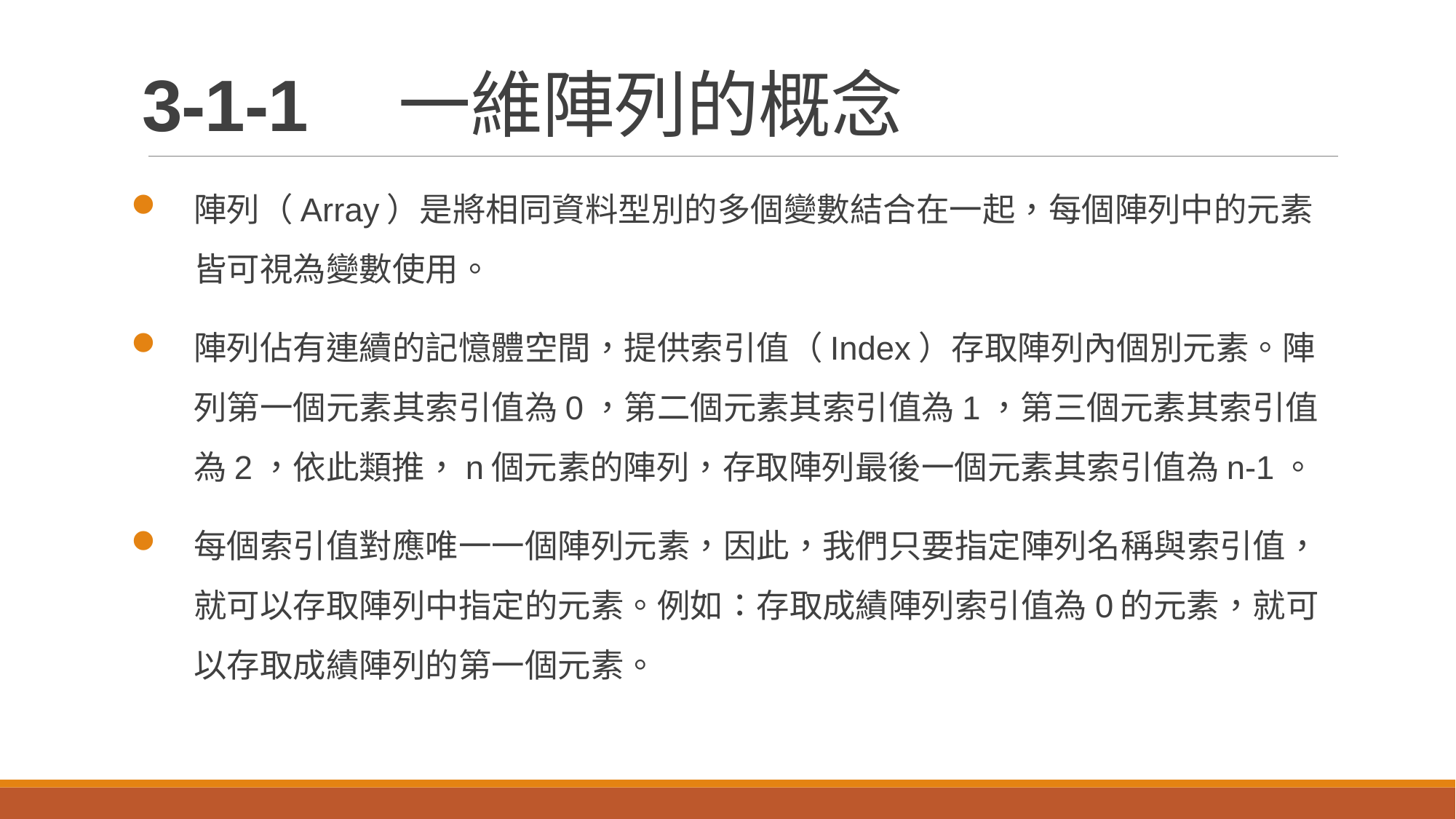

# 3-1-1　一維陣列的概念
陣列（Array）是將相同資料型別的多個變數結合在一起，每個陣列中的元素皆可視為變數使用。
陣列佔有連續的記憶體空間，提供索引值（Index）存取陣列內個別元素。陣列第一個元素其索引值為0，第二個元素其索引值為1，第三個元素其索引值為2，依此類推，n個元素的陣列，存取陣列最後一個元素其索引值為n-1。
每個索引值對應唯一一個陣列元素，因此，我們只要指定陣列名稱與索引值，就可以存取陣列中指定的元素。例如：存取成績陣列索引值為0的元素，就可以存取成績陣列的第一個元素。